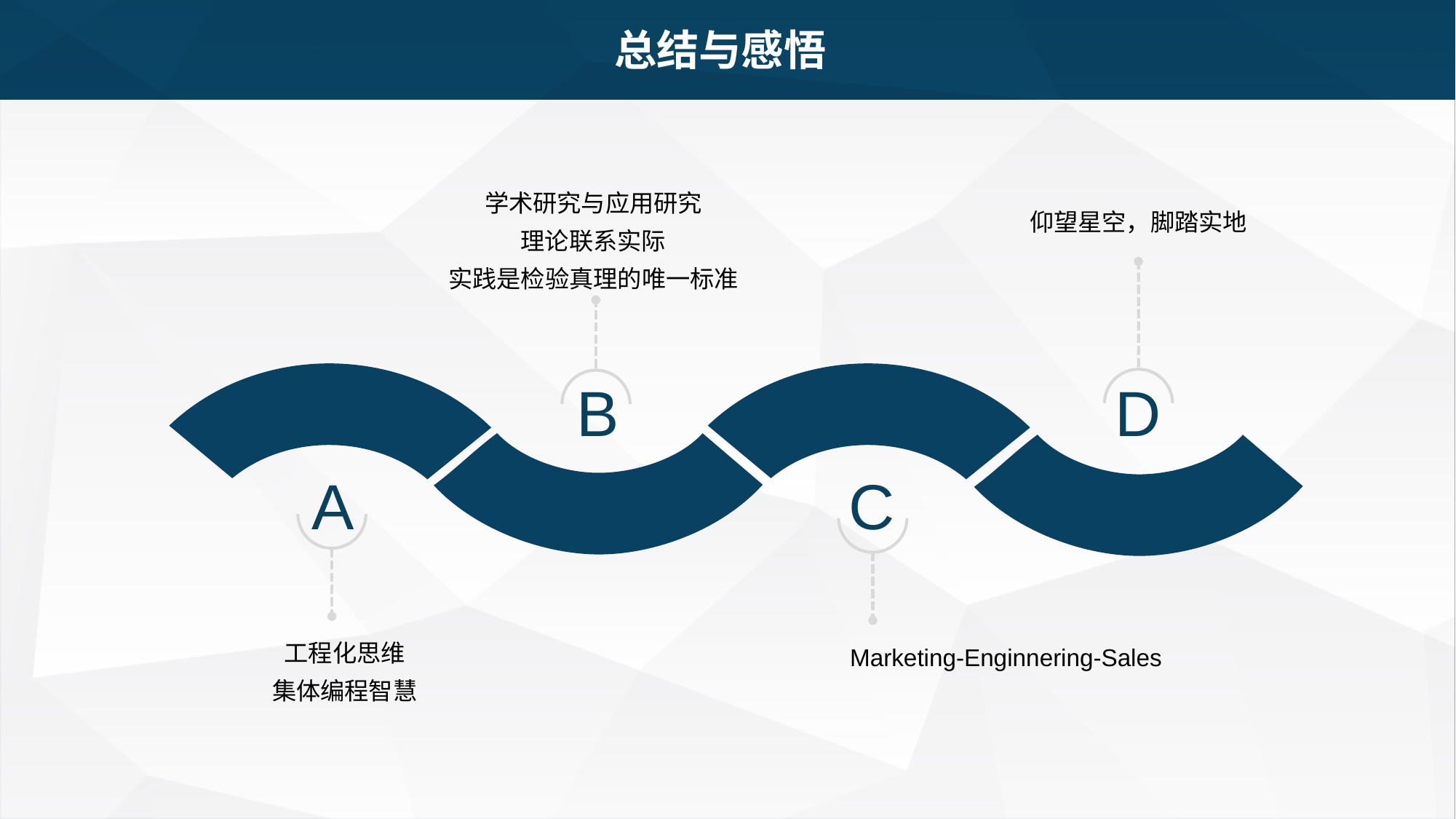

总结与感悟
学术研究与应用研究
理论联系实际
实践是检验真理的唯一标准

B
仰望星空，脚踏实地

D

A

工程化思维
集体编程智慧
C

Marketing-Enginnering-Sales